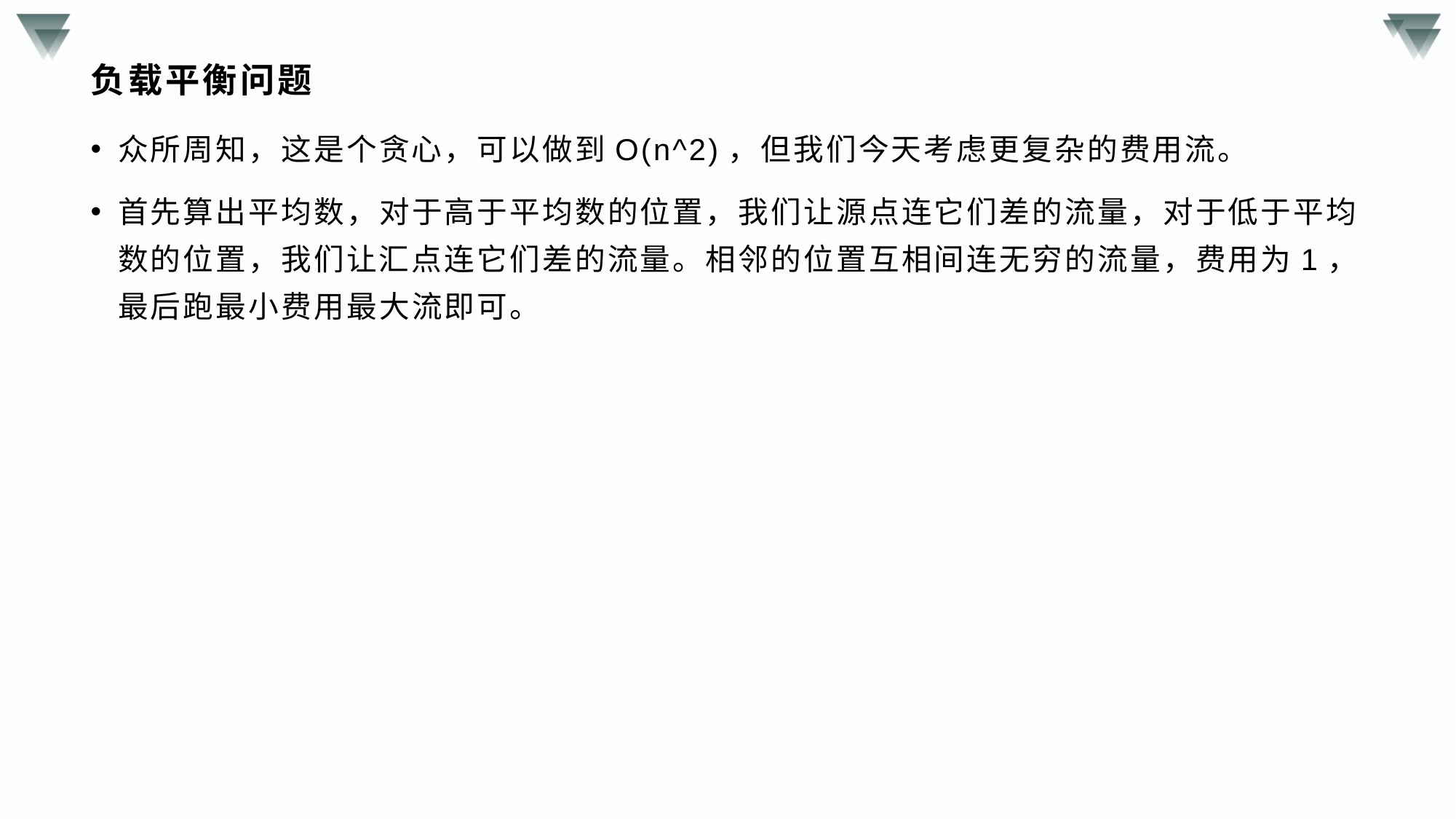

# 负载平衡问题
众所周知，这是个贪心，可以做到O(n^2)，但我们今天考虑更复杂的费用流。
首先算出平均数，对于高于平均数的位置，我们让源点连它们差的流量，对于低于平均数的位置，我们让汇点连它们差的流量。相邻的位置互相间连无穷的流量，费用为1，最后跑最小费用最大流即可。